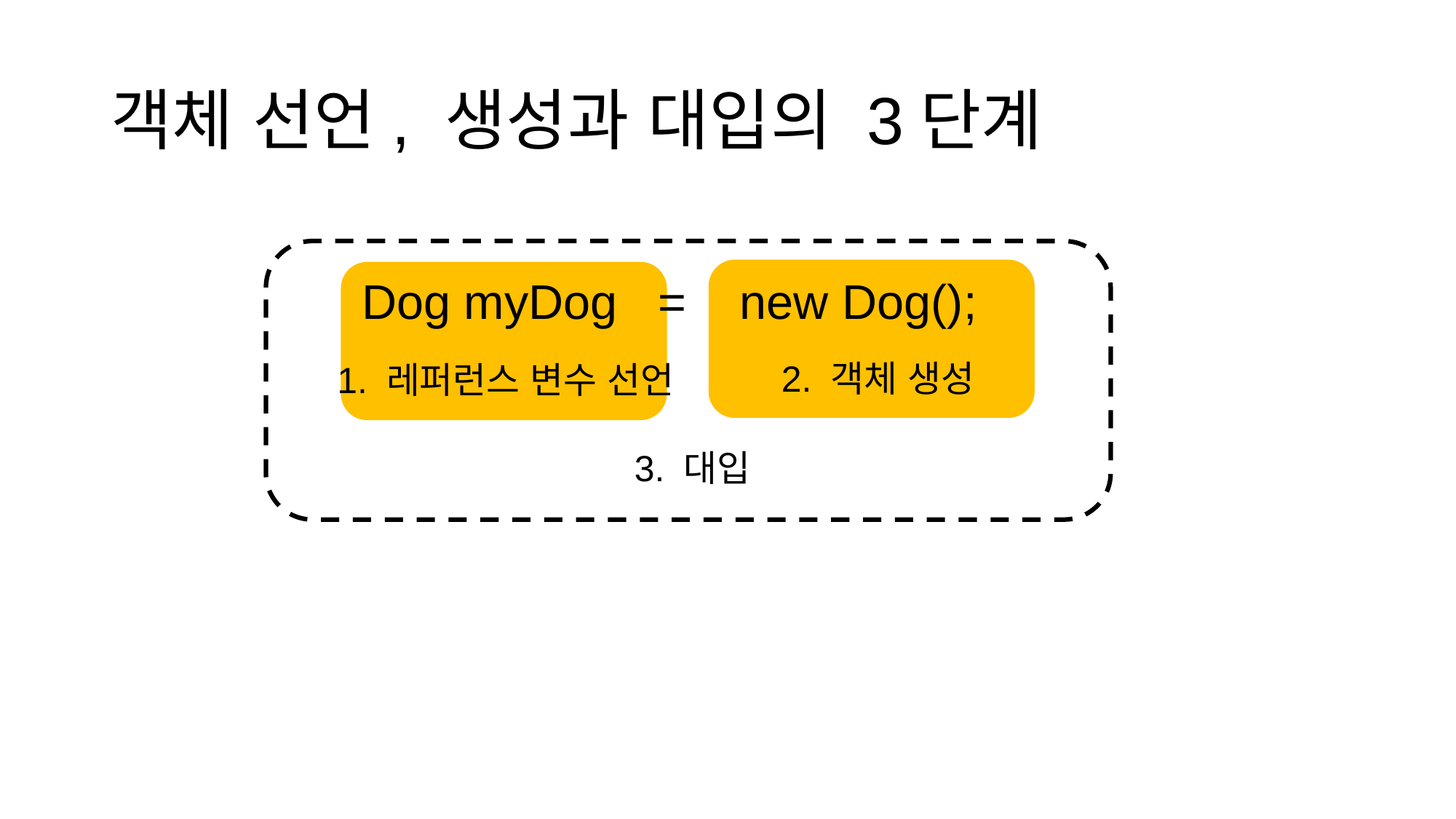

# 객체 선언, 생성과 대입의 3단계
Dog myDog   =    new Dog();

2. 객체 생성
1. 레퍼런스 변수 선언
3. 대입